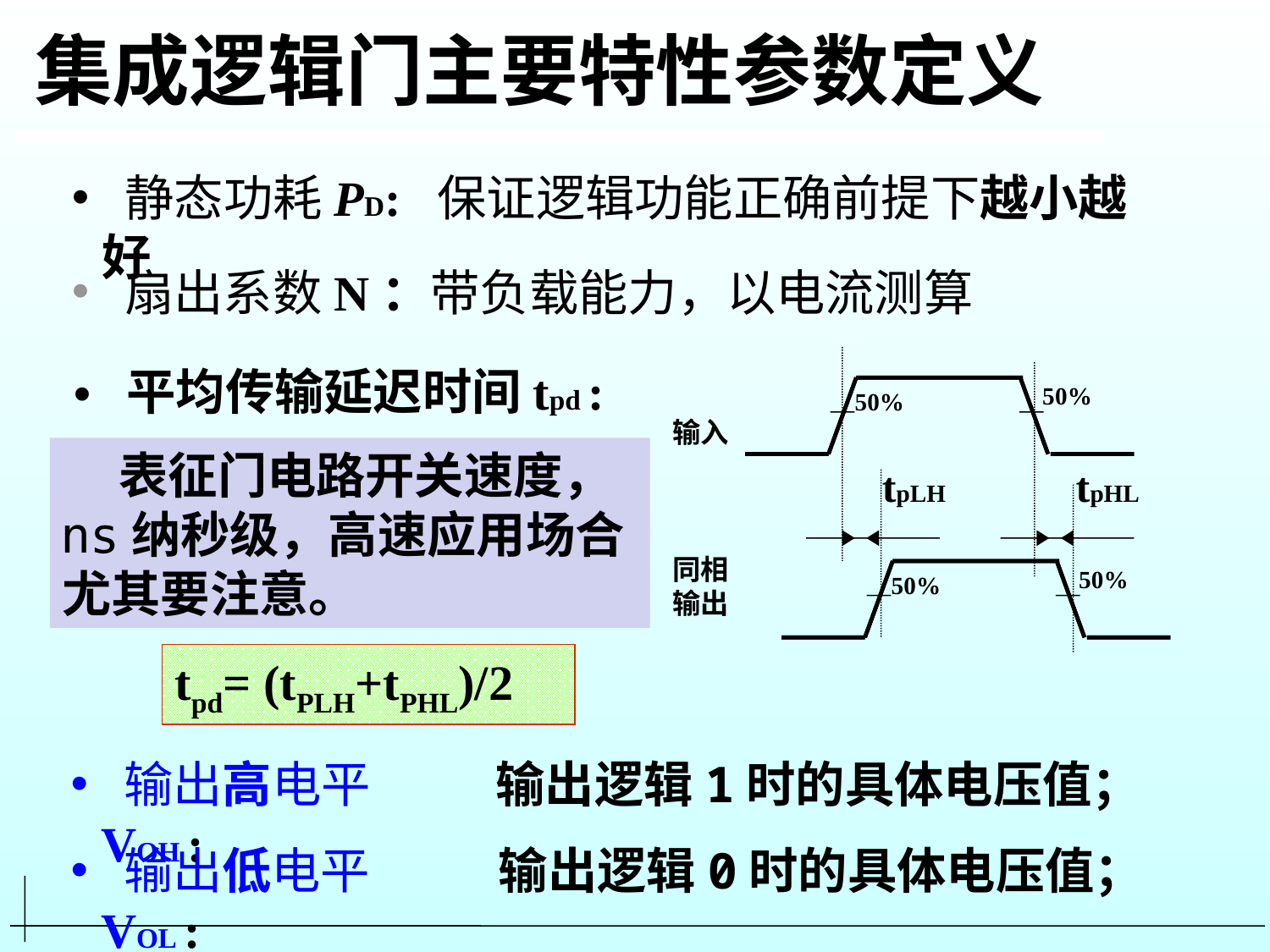

集成逻辑门主要特性参数定义
 静态功耗PD:  保证逻辑功能正确前提下越小越好
 扇出系数N：带负载能力，以电流测算

50%

50%
输入

tpLH
tpHL

同相输出
50%

50%

 平均传输延迟时间tpd :
    表征门电路开关速度，ns纳秒级，高速应用场合尤其要注意。
tpd= (tPLH+tPHL)/2
 输出高电平VOH :
输出逻辑1时的具体电压值；
输出逻辑0时的具体电压值；
 输出低电平VOL :